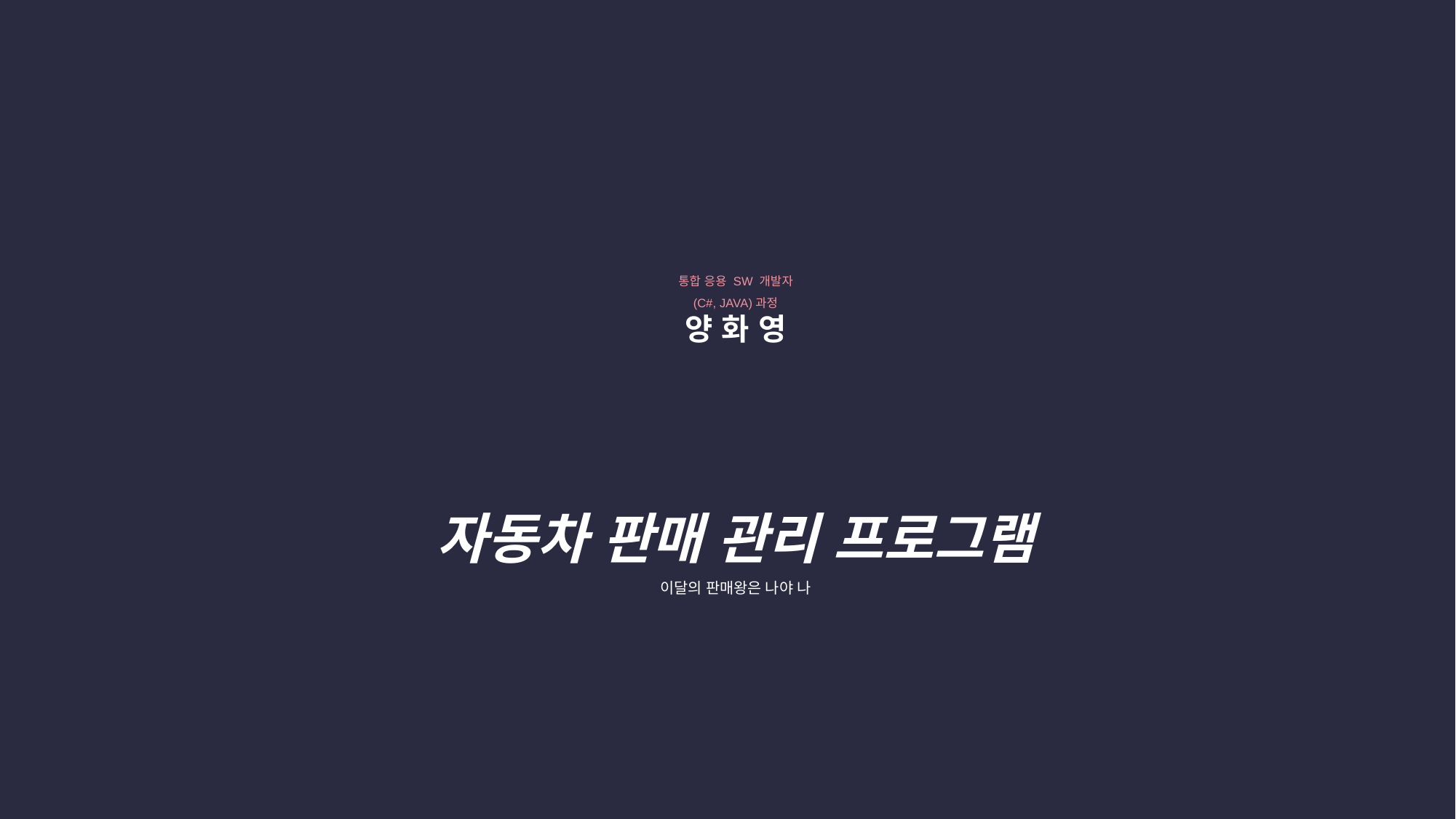

통합 응용 SW 개발자
(C#, JAVA)과정
양 화 영
자동차 판매 관리 프로그램
이달의 판매왕은 나야 나